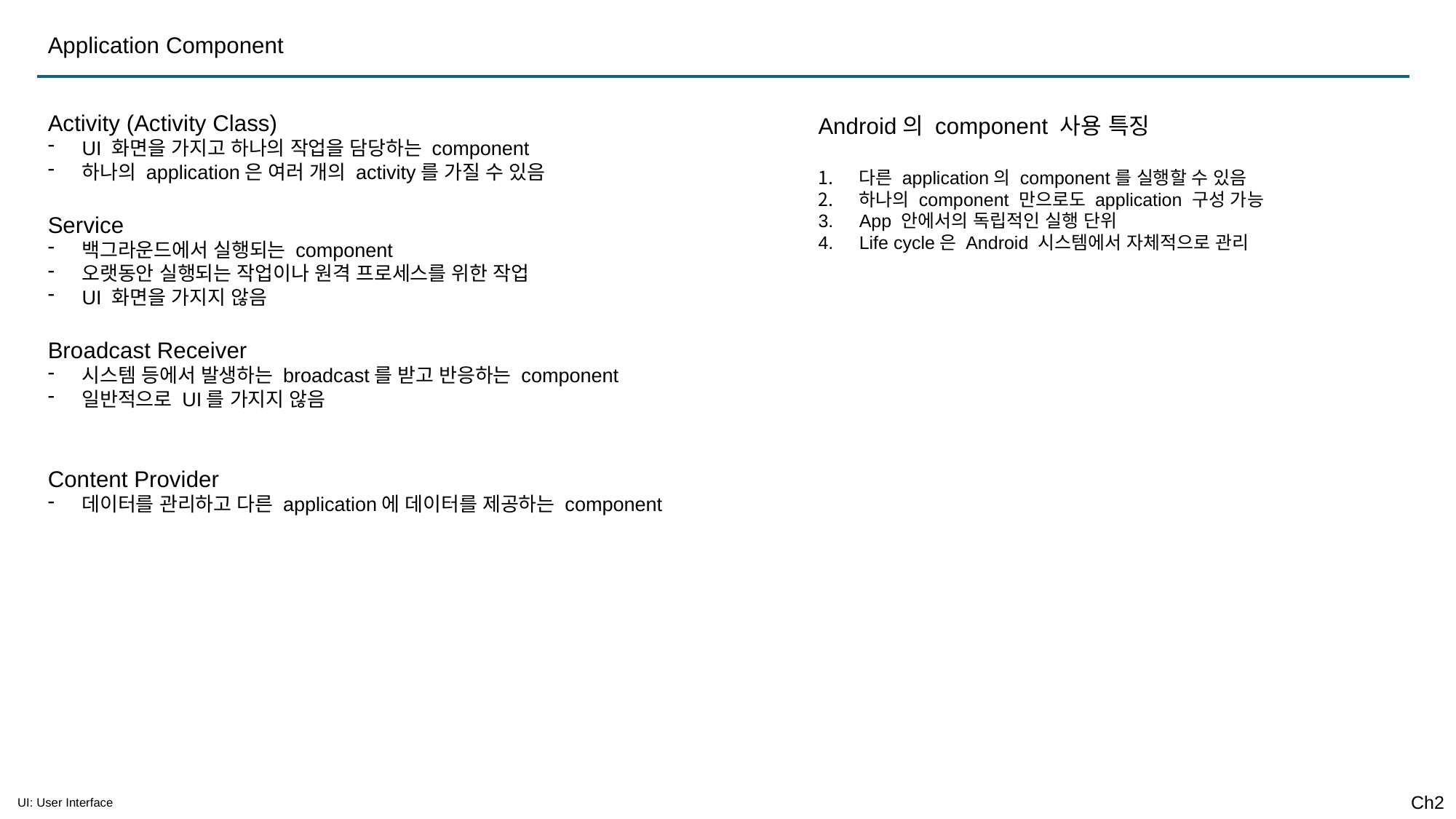

Application Component
Activity (Activity Class)
UI 화면을 가지고 하나의 작업을 담당하는 component
하나의 application은 여러 개의 activity를 가질 수 있음

Service
백그라운드에서 실행되는 component
오랫동안 실행되는 작업이나 원격 프로세스를 위한 작업
UI 화면을 가지지 않음

Broadcast Receiver
시스템 등에서 발생하는 broadcast를 받고 반응하는 component
일반적으로 UI를 가지지 않음

Content Provider
데이터를 관리하고 다른 application에 데이터를 제공하는 component

Android의 component 사용 특징

다른 application의 component를 실행할 수 있음
하나의 component 만으로도 application 구성 가능
App 안에서의 독립적인 실행 단위
Life cycle은 Android 시스템에서 자체적으로 관리

Ch2
UI: User Interface